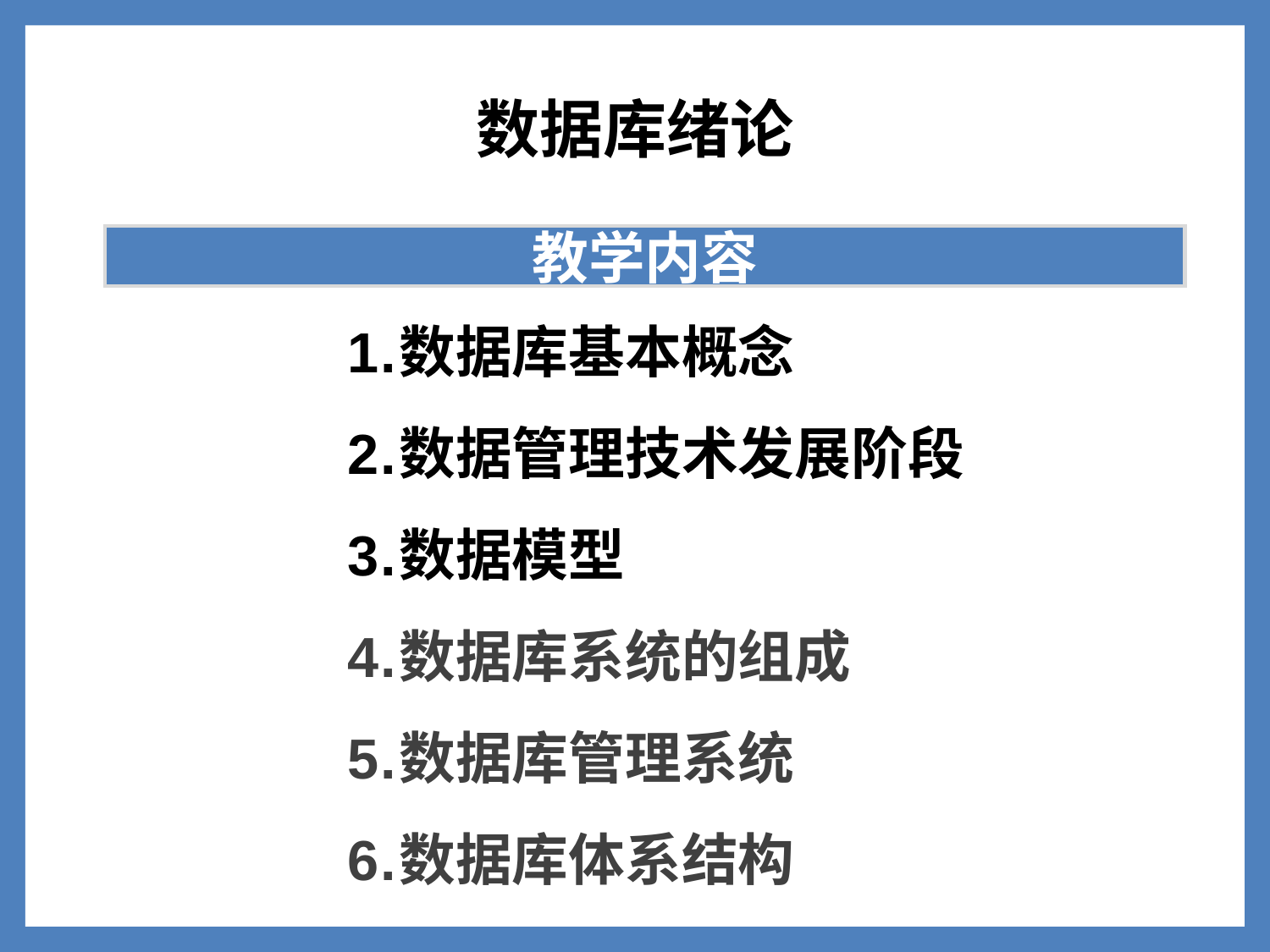

数据库绪论
教学内容
数据库基本概念
数据管理技术发展阶段
数据模型
数据库系统的组成
数据库管理系统
数据库体系结构